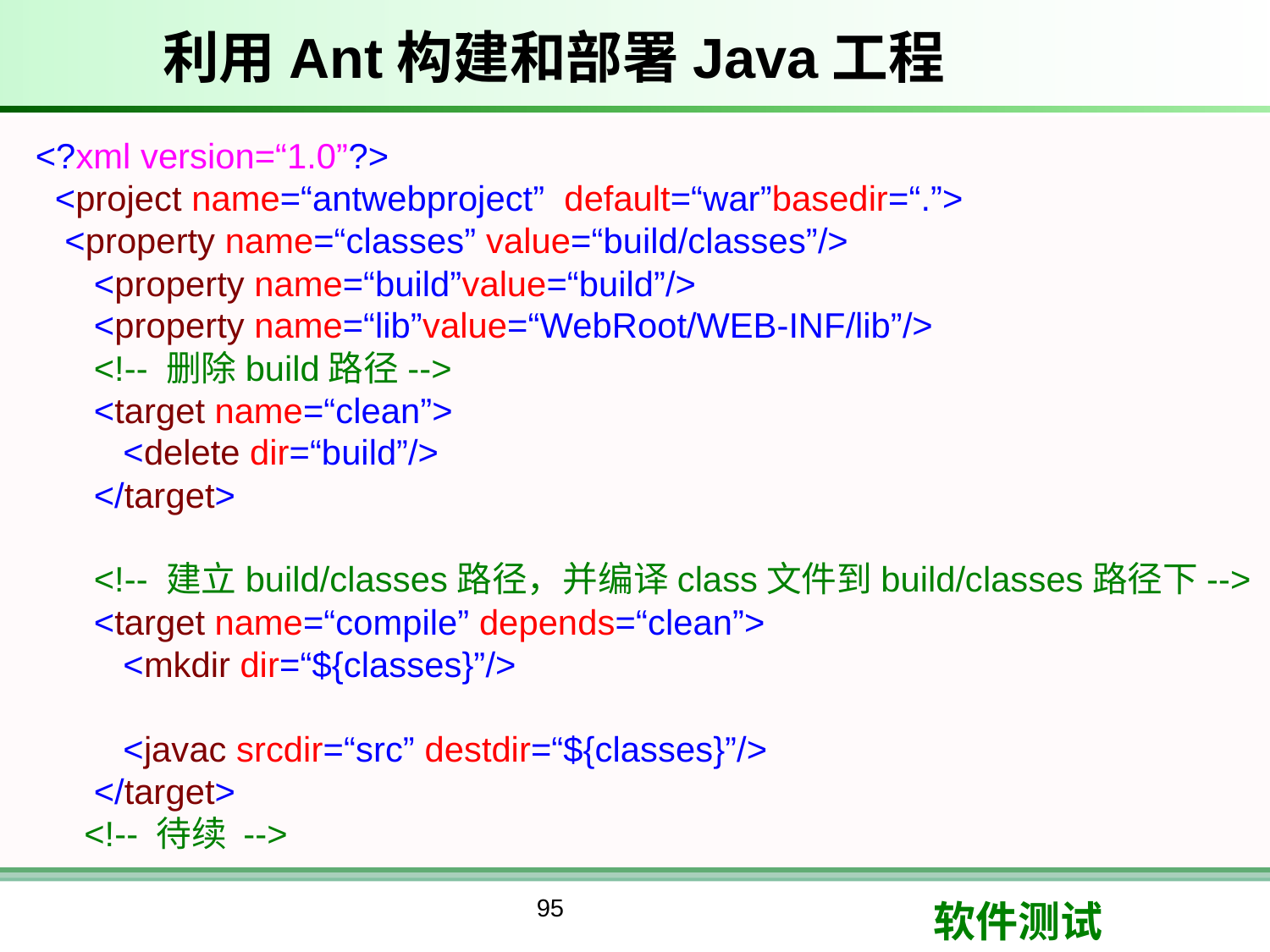

# 利用Ant构建和部署Java工程
<?xml version=“1.0”?>
  <project name=“antwebproject”  default=“war”basedir=“.”>
   <property name=“classes” value=“build/classes”/>
      <property name=“build”value=“build”/>
      <property name=“lib”value=“WebRoot/WEB-INF/lib”/>
      <!-- 删除build路径-->
      <target name=“clean”>
         <delete dir=“build”/>
      </target>
      <!-- 建立build/classes路径，并编译class文件到build/classes路径下-->
      <target name=“compile” depends=“clean”>
         <mkdir dir=“${classes}”/>
         <javac srcdir=“src” destdir=“${classes}”/>
      </target>
     <!-- 待续 -->
95